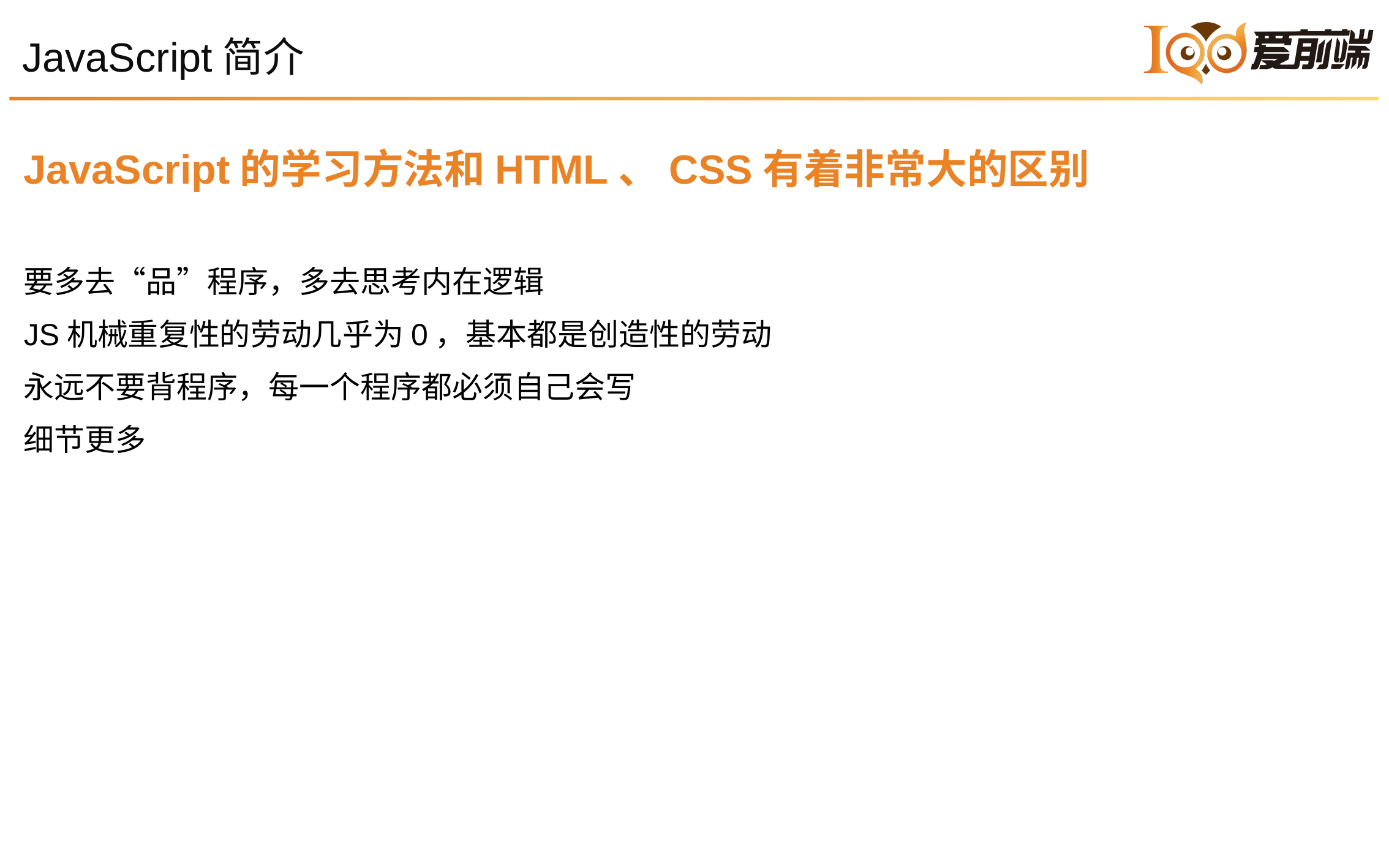

1
JavaScript简介

JavaScript的学习方法和HTML、CSS有着非常大的区别

要多去“品”程序，多去思考内在逻辑
JS机械重复性的劳动几乎为0，基本都是创造性的劳动
永远不要背程序，每一个程序都必须自己会写
细节更多